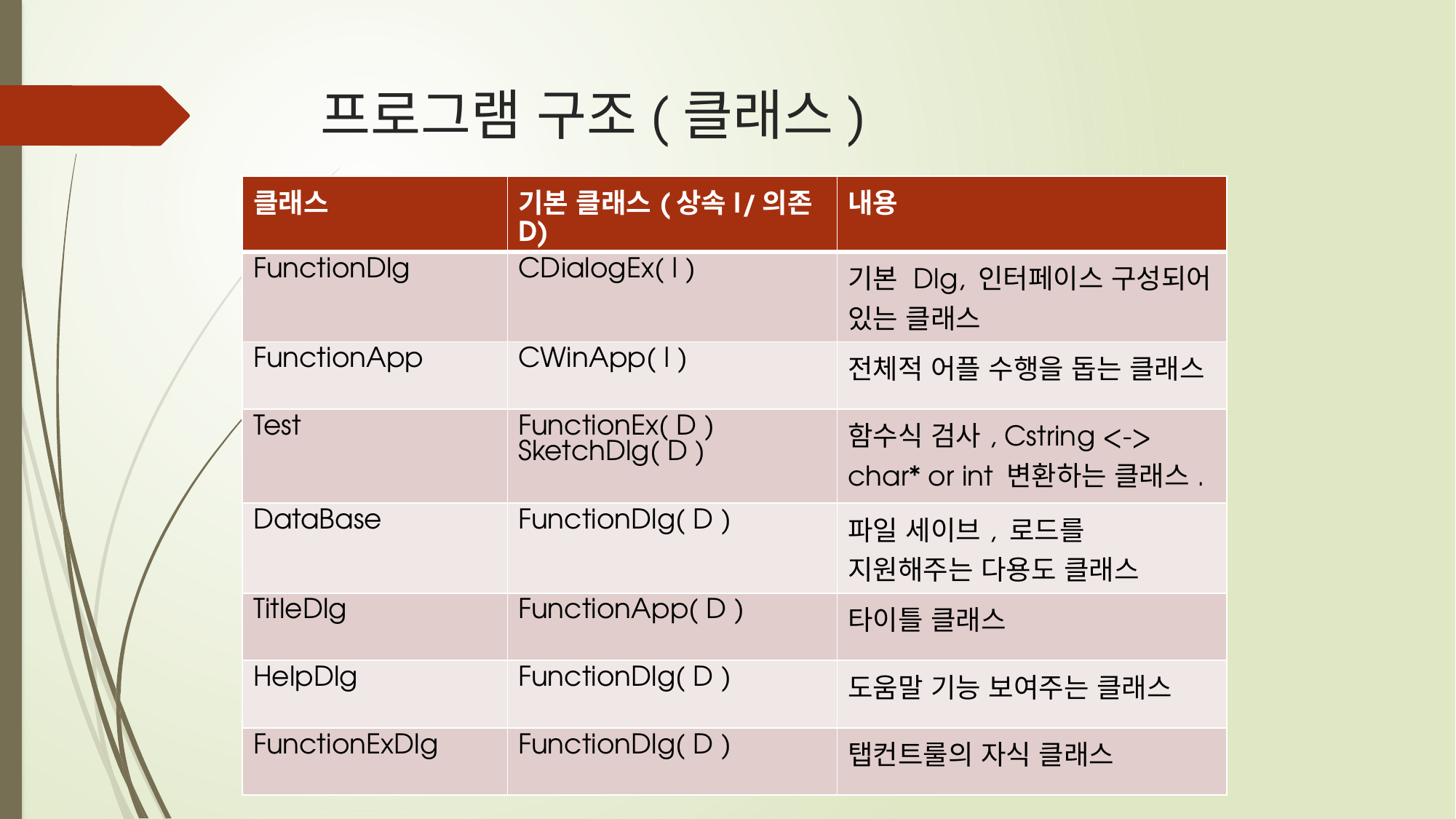

# 프로그램 구조(클래스)
| 클래스 | 기본 클래스(상속I/의존D) | 내용 |
| --- | --- | --- |
| FunctionDlg | CDialogEx( I ) | 기본 Dlg, 인터페이스 구성되어 있는 클래스 |
| FunctionApp | CWinApp( I ) | 전체적 어플 수행을 돕는 클래스 |
| Test | FunctionEx( D ) SketchDlg( D ) | 함수식 검사, Cstring <-> char\* or int 변환하는 클래스. |
| DataBase | FunctionDlg( D ) | 파일 세이브, 로드를 지원해주는 다용도 클래스 |
| TitleDlg | FunctionApp( D ) | 타이틀 클래스 |
| HelpDlg | FunctionDlg( D ) | 도움말 기능 보여주는 클래스 |
| FunctionExDlg | FunctionDlg( D ) | 탭컨트룰의 자식 클래스 |